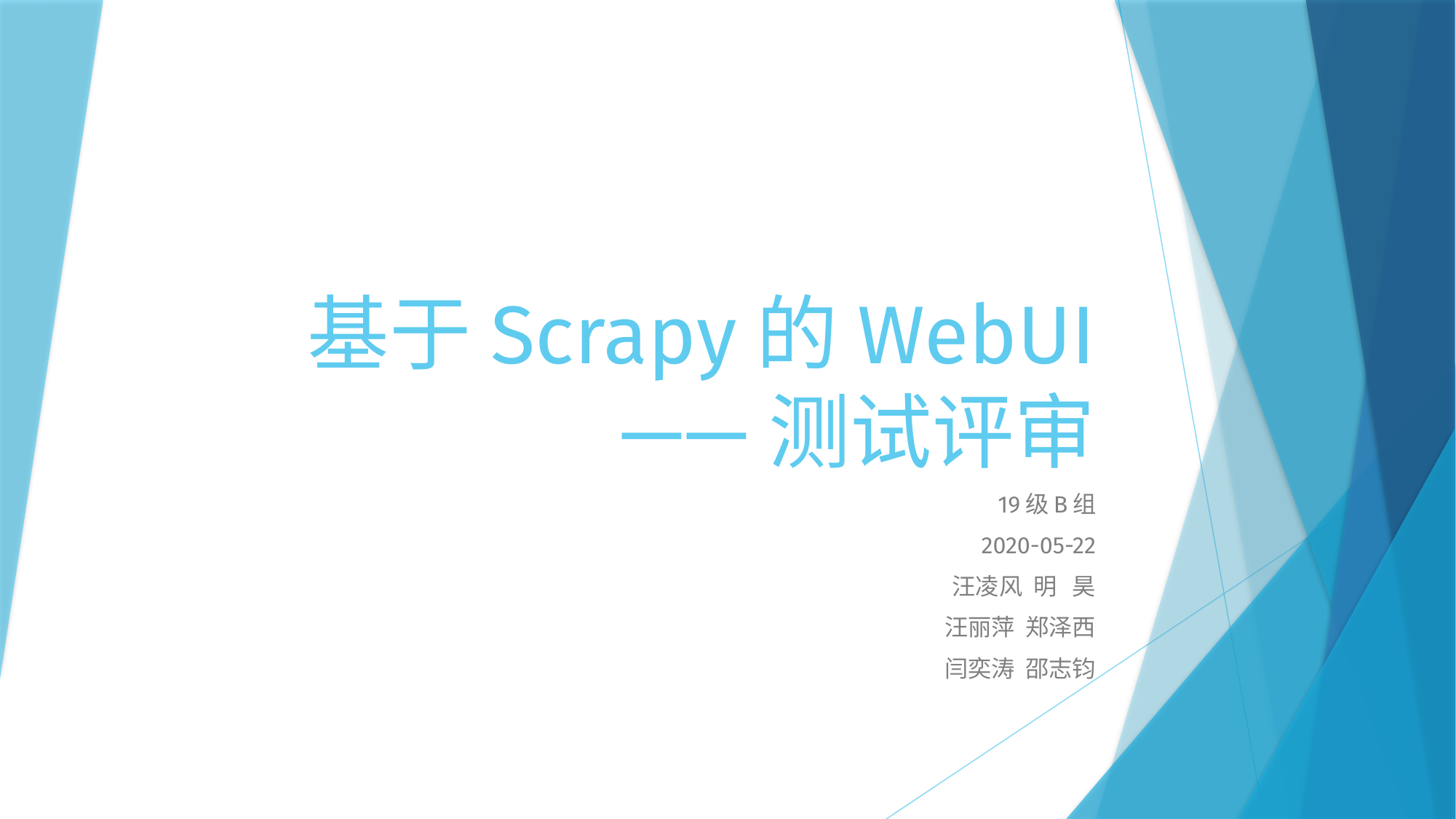

# 基于Scrapy的WebUI——测试评审
19级B组
2020-05-22
汪凌风  明   昊
汪丽萍  郑泽西
闫奕涛  邵志钧